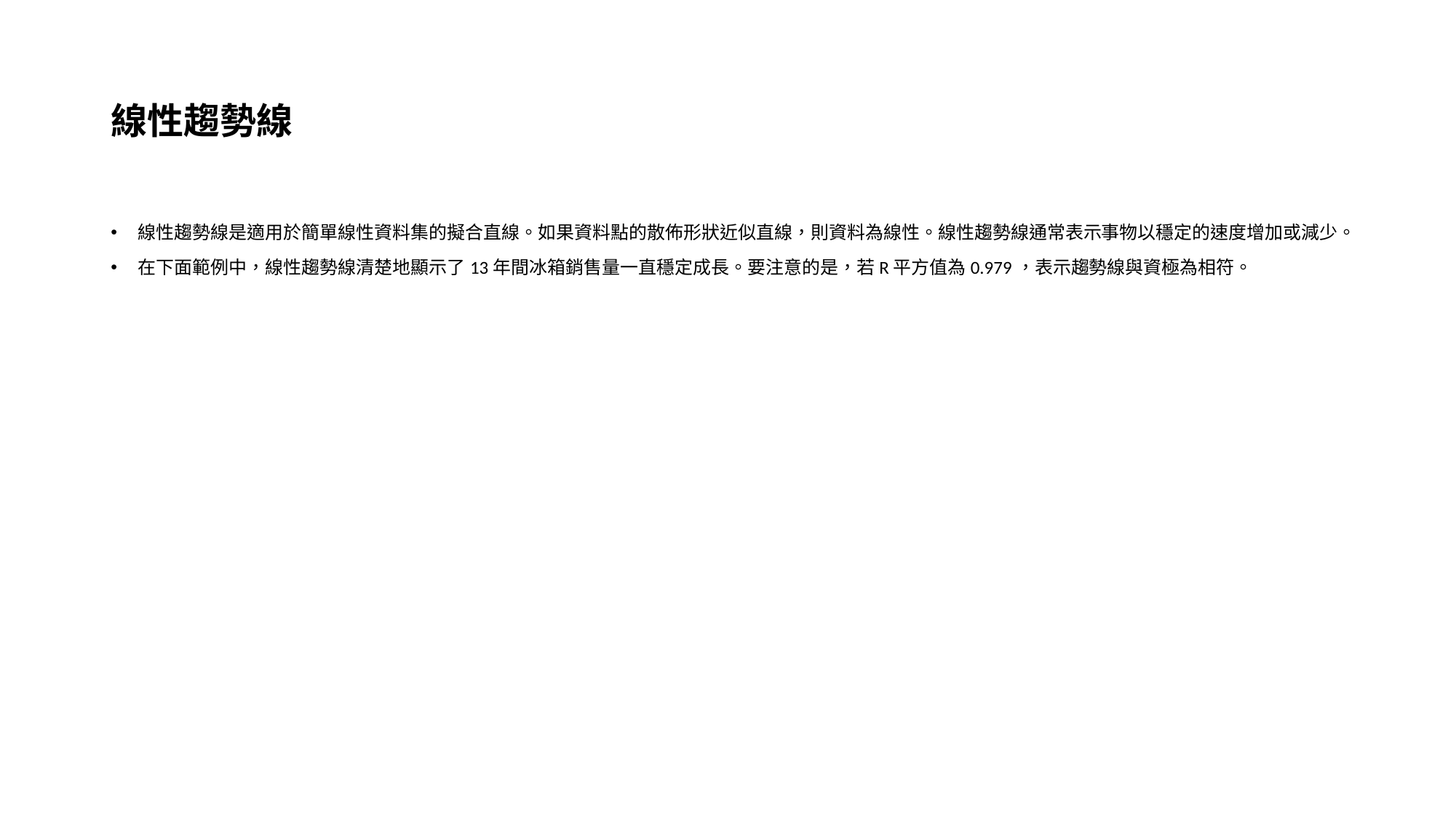

# 線性趨勢線
線性趨勢線是適用於簡單線性資料集的擬合直線。如果資料點的散佈形狀近似直線，則資料為線性。線性趨勢線通常表示事物以穩定的速度增加或減少。
在下面範例中，線性趨勢線清楚地顯示了13年間冰箱銷售量一直穩定成長。要注意的是，若R平方值為0.979，表示趨勢線與資極為相符。